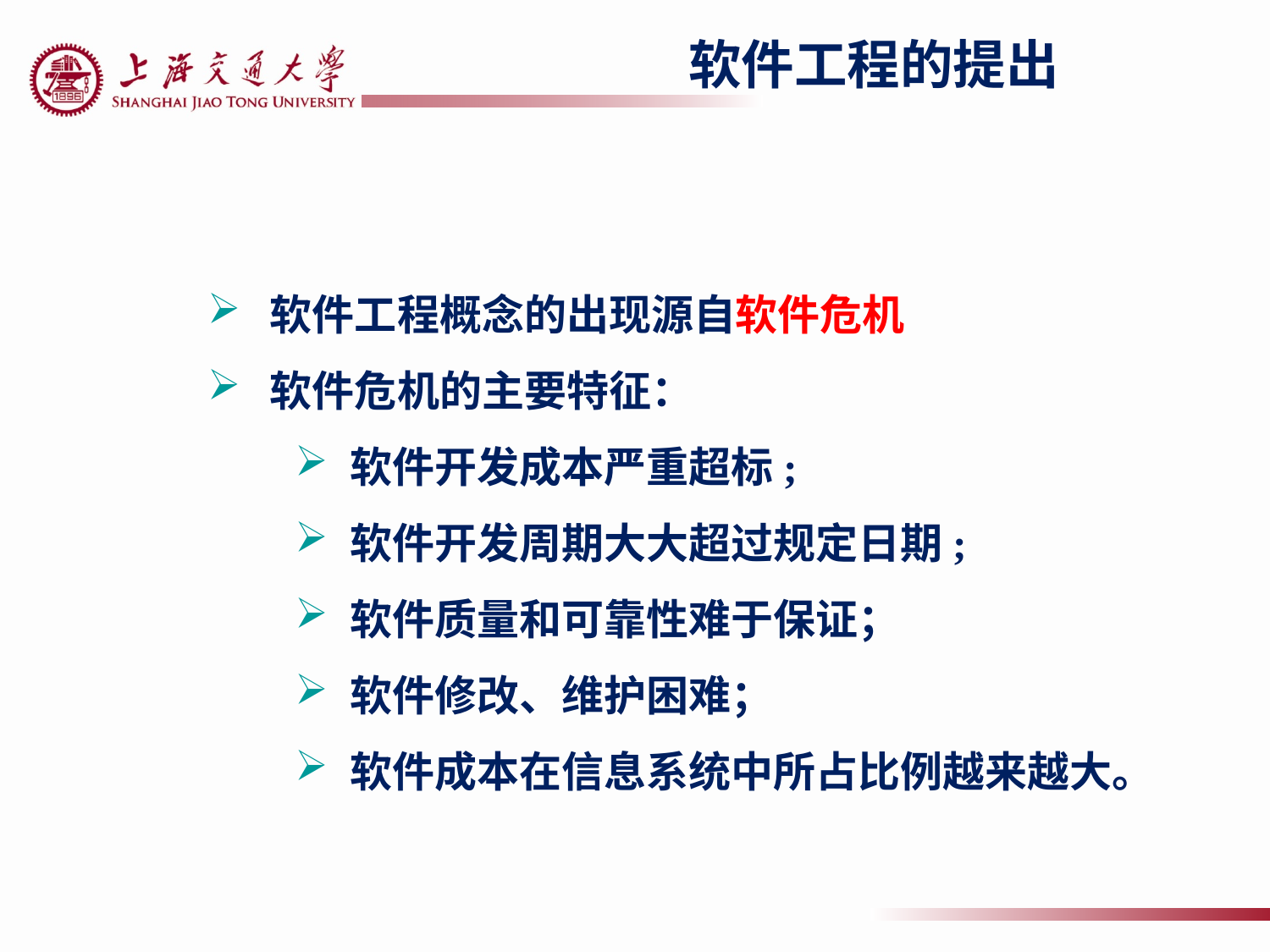

软件工程的提出
软件工程概念的出现源自软件危机
软件危机的主要特征：
软件开发成本严重超标;
软件开发周期大大超过规定日期;
软件质量和可靠性难于保证；
软件修改、维护困难；
软件成本在信息系统中所占比例越来越大。